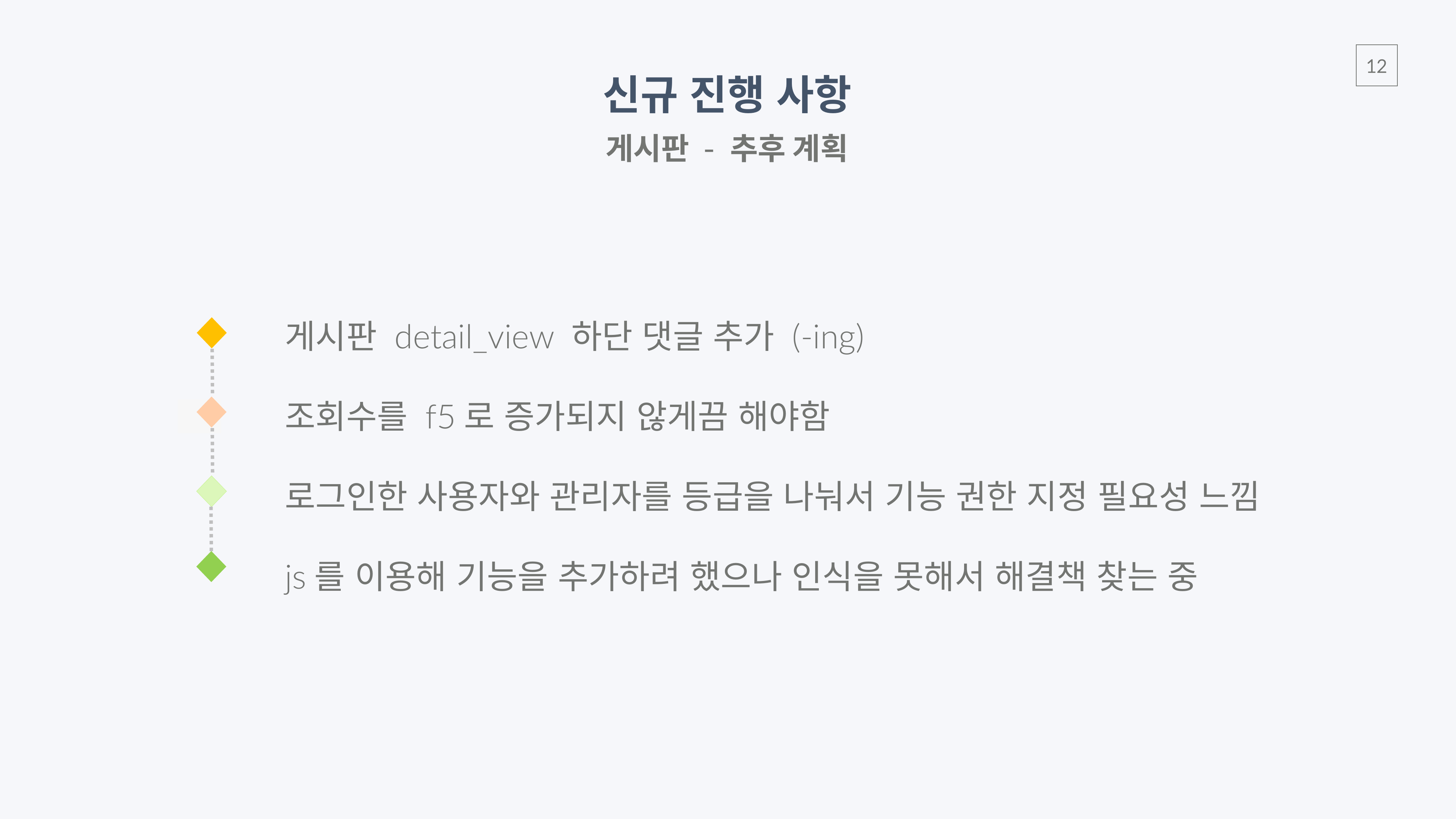

신규 진행 사항
게시판 - 추후 계획
게시판 detail_view 하단 댓글 추가 (-ing)

조회수를 f5로 증가되지 않게끔 해야함

로그인한 사용자와 관리자를 등급을 나눠서 기능 권한 지정 필요성 느낌

js를 이용해 기능을 추가하려 했으나 인식을 못해서 해결책 찾는 중